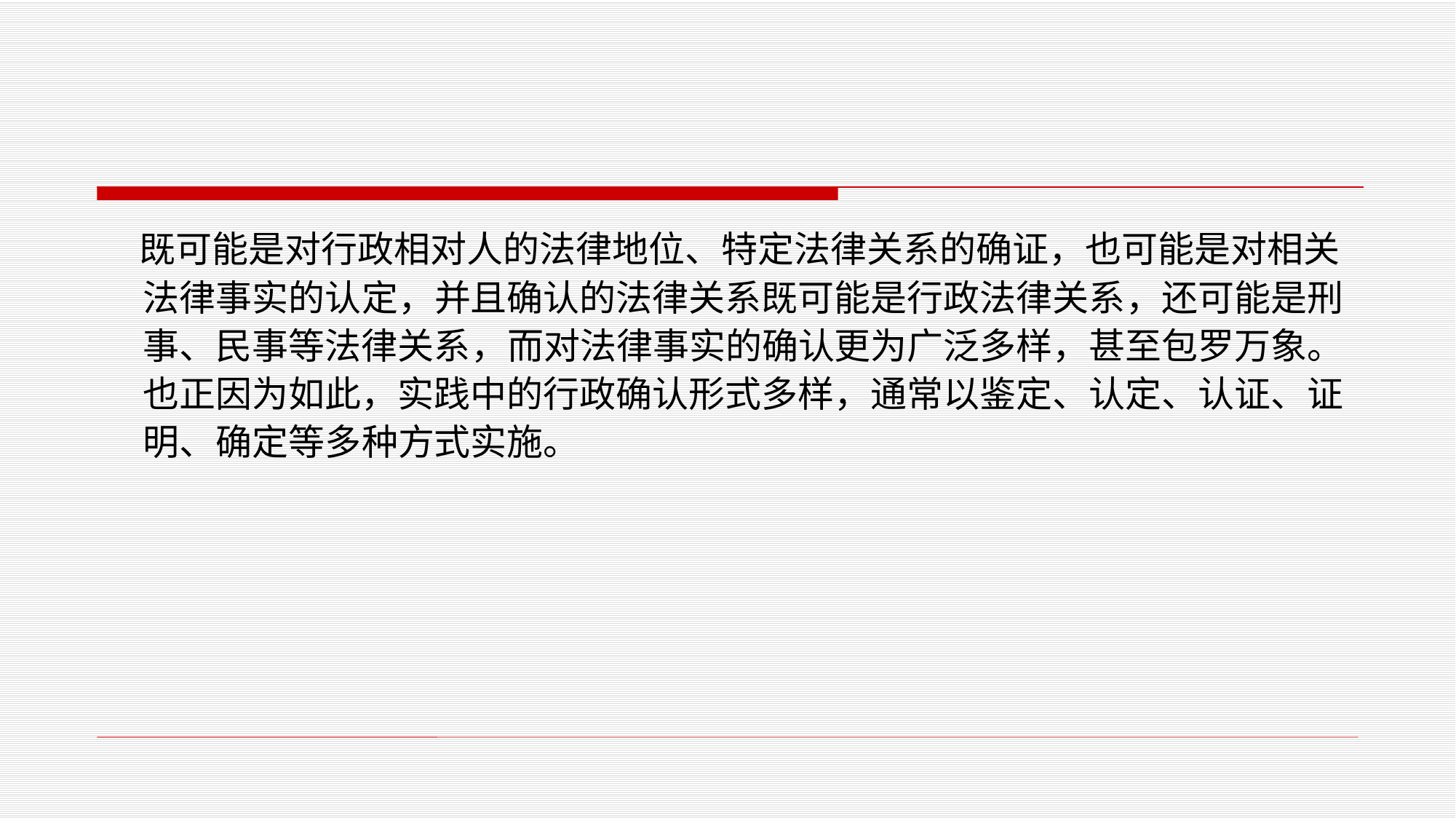

#

   既可能是对行政相对人的法律地位、特定法律关系的确证，也可能是对相关法律事实的认定，并且确认的法律关系既可能是行政法律关系，还可能是刑事、民事等法律关系，而对法律事实的确认更为广泛多样，甚至包罗万象。也正因为如此，实践中的行政确认形式多样，通常以鉴定、认定、认证、证明、确定等多种方式实施。